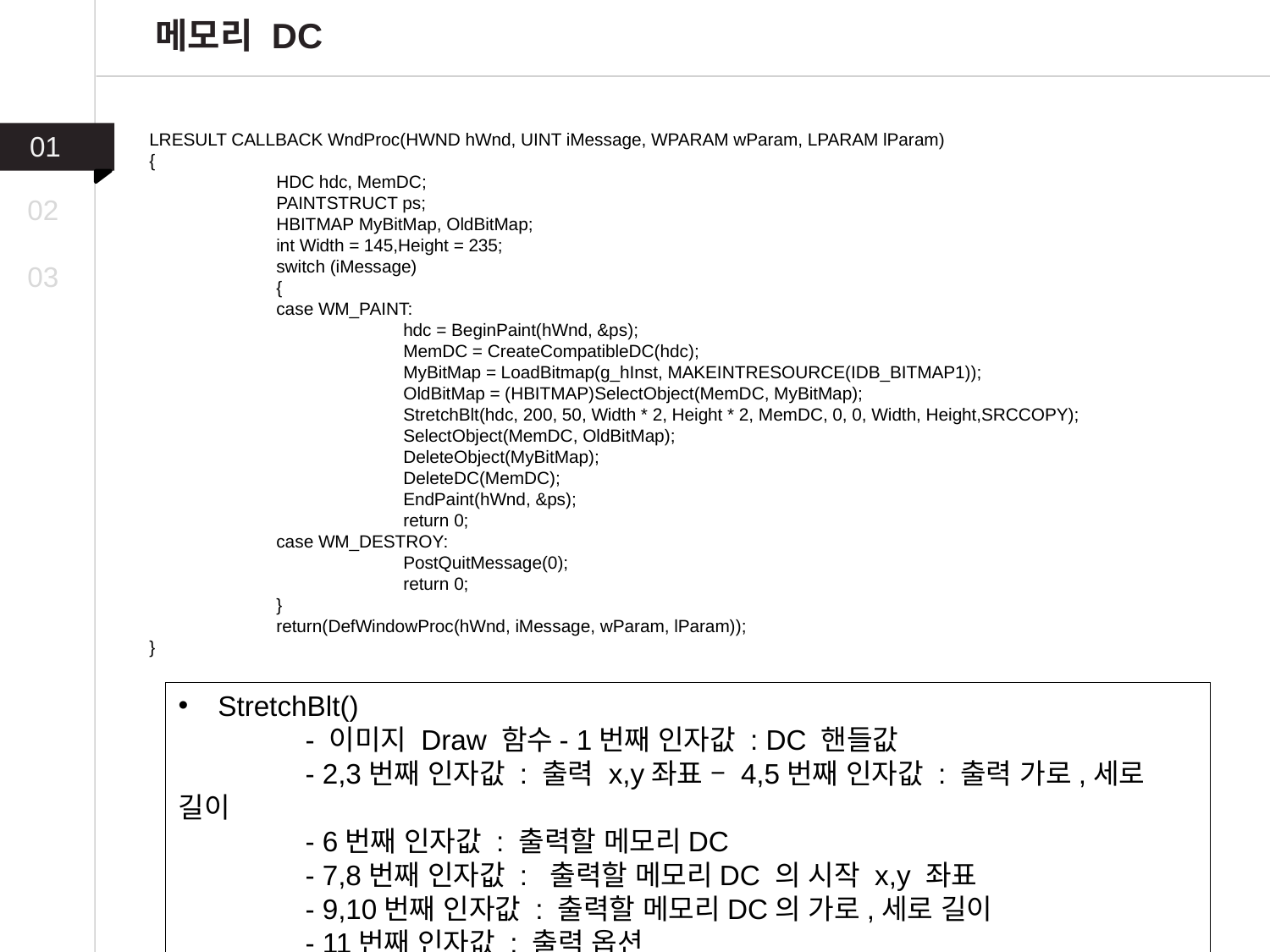

메모리 DC
01
LRESULT CALLBACK WndProc(HWND hWnd, UINT iMessage, WPARAM wParam, LPARAM lParam)
{
	HDC hdc, MemDC;
	PAINTSTRUCT ps;
	HBITMAP MyBitMap, OldBitMap;
	int Width = 145,Height = 235;
	switch (iMessage)
	{
	case WM_PAINT:
		hdc = BeginPaint(hWnd, &ps);
		MemDC = CreateCompatibleDC(hdc);
		MyBitMap = LoadBitmap(g_hInst, MAKEINTRESOURCE(IDB_BITMAP1));
		OldBitMap = (HBITMAP)SelectObject(MemDC, MyBitMap);
		StretchBlt(hdc, 200, 50, Width * 2, Height * 2, MemDC, 0, 0, Width, Height,SRCCOPY);
		SelectObject(MemDC, OldBitMap);
		DeleteObject(MyBitMap);
		DeleteDC(MemDC);
		EndPaint(hWnd, &ps);
		return 0;
	case WM_DESTROY:
		PostQuitMessage(0);
		return 0;
	}
	return(DefWindowProc(hWnd, iMessage, wParam, lParam));
}

02
03
StretchBlt()
	- 이미지 Draw 함수	- 1번째 인자값 : DC 핸들값
	- 2,3번째 인자값 : 출력 x,y좌표 – 4,5번째 인자값 : 출력 가로,세로 길이
	- 6번째 인자값 : 출력할 메모리DC
	- 7,8번째 인자값 :  출력할 메모리DC 의 시작 x,y 좌표
	- 9,10번째 인자값 : 출력할 메모리DC의 가로,세로 길이
	- 11번째 인자값 : 출력 옵션